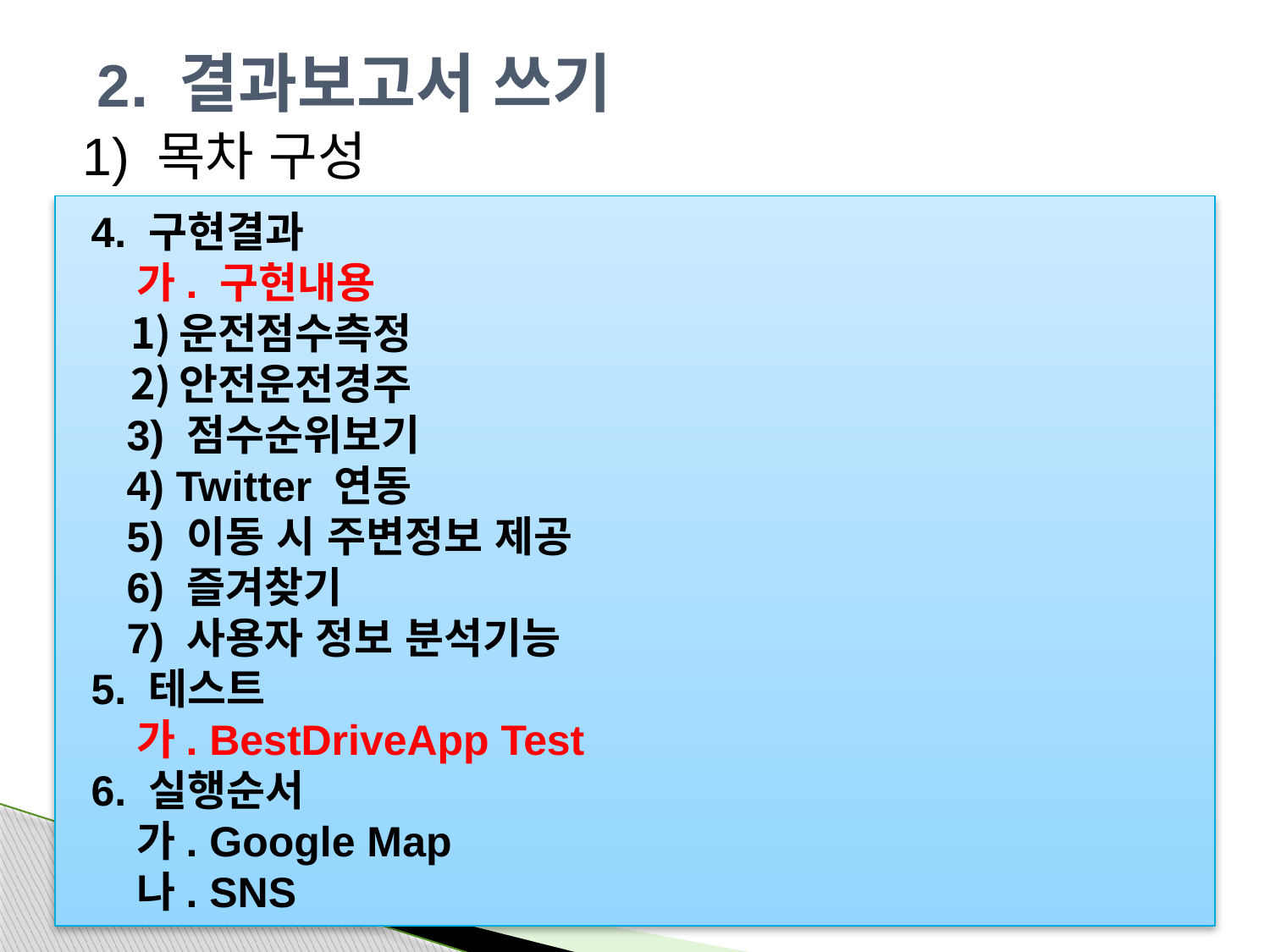

# 2. 결과보고서 쓰기
1) 목차 구성

  4. 구현결과
     가. 구현내용
운전점수측정
안전운전경주
     3) 점수순위보기
     4) Twitter 연동
     5) 이동 시 주변정보 제공
     6) 즐겨찾기
     7) 사용자 정보 분석기능
  5. 테스트
     가. BestDriveApp Test
  6. 실행순서
     가. Google Map
     나. SNS